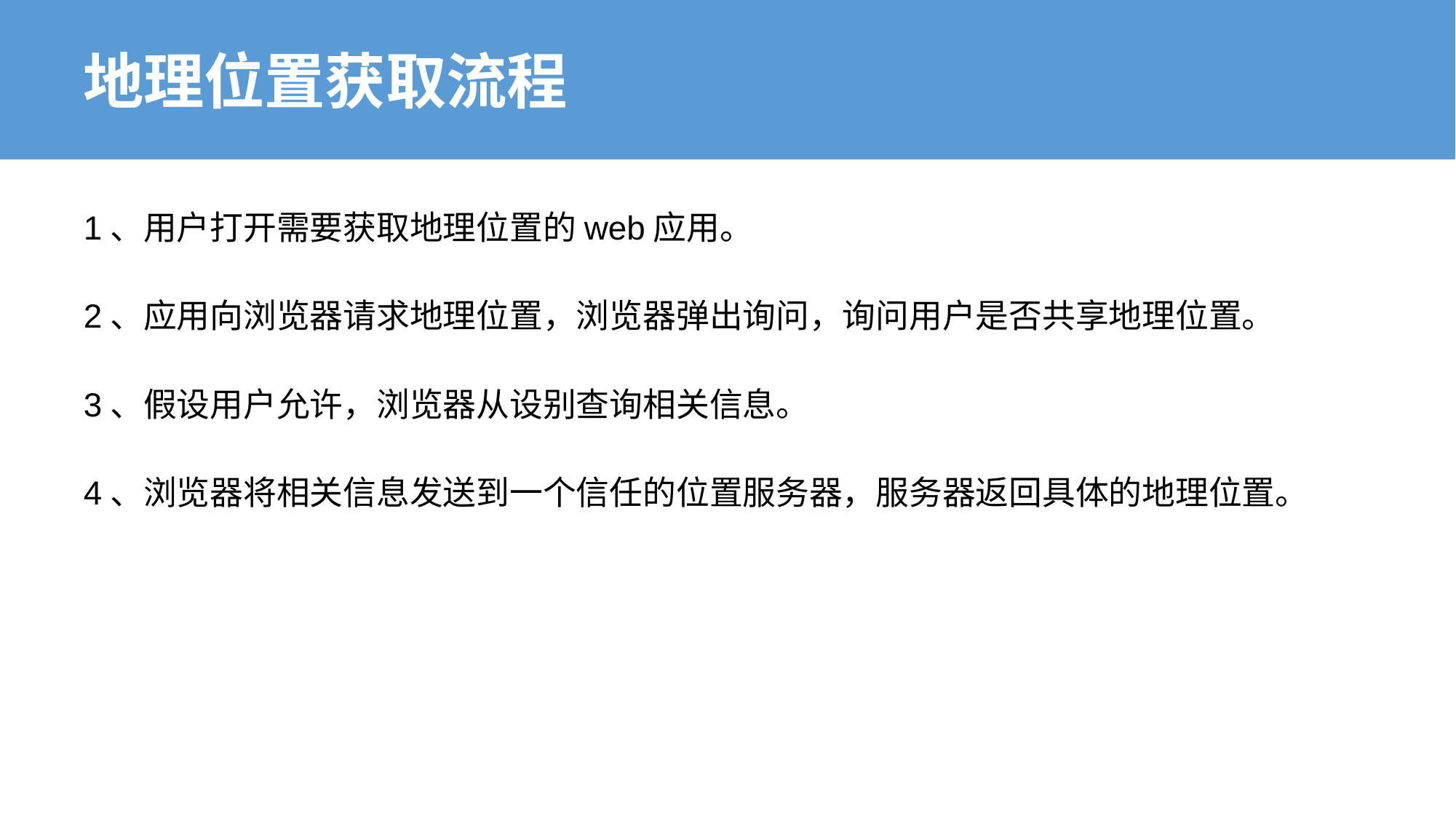

# 地理位置获取流程
1、用户打开需要获取地理位置的web应用。
2、应用向浏览器请求地理位置，浏览器弹出询问，询问用户是否共享地理位置。
3、假设用户允许，浏览器从设别查询相关信息。
4、浏览器将相关信息发送到一个信任的位置服务器，服务器返回具体的地理位置。